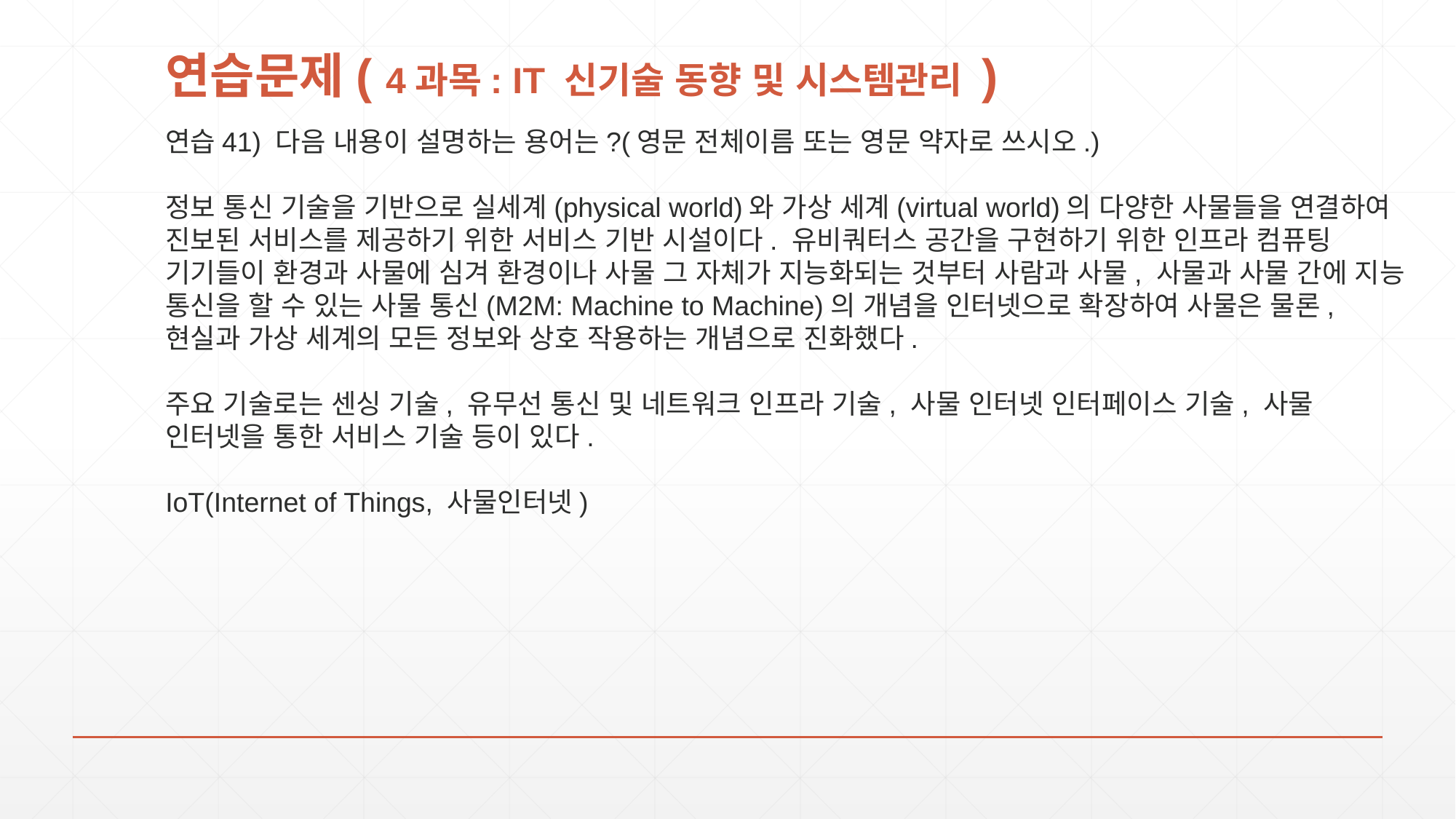

# 연습문제( 4과목: IT 신기술 동향 및 시스템관리 )
연습41) 다음 내용이 설명하는 용어는?(영문 전체이름 또는 영문 약자로 쓰시오.)

정보 통신 기술을 기반으로 실세계(physical world)와 가상 세계(virtual world)의 다양한 사물들을 연결하여 진보된 서비스를 제공하기 위한 서비스 기반 시설이다. 유비쿼터스 공간을 구현하기 위한 인프라 컴퓨팅 기기들이 환경과 사물에 심겨 환경이나 사물 그 자체가 지능화되는 것부터 사람과 사물, 사물과 사물 간에 지능 통신을 할 수 있는 사물 통신(M2M: Machine to Machine)의 개념을 인터넷으로 확장하여 사물은 물론, 현실과 가상 세계의 모든 정보와 상호 작용하는 개념으로 진화했다.

주요 기술로는 센싱 기술, 유무선 통신 및 네트워크 인프라 기술, 사물 인터넷 인터페이스 기술, 사물 인터넷을 통한 서비스 기술 등이 있다.

IoT(Internet of Things, 사물인터넷)